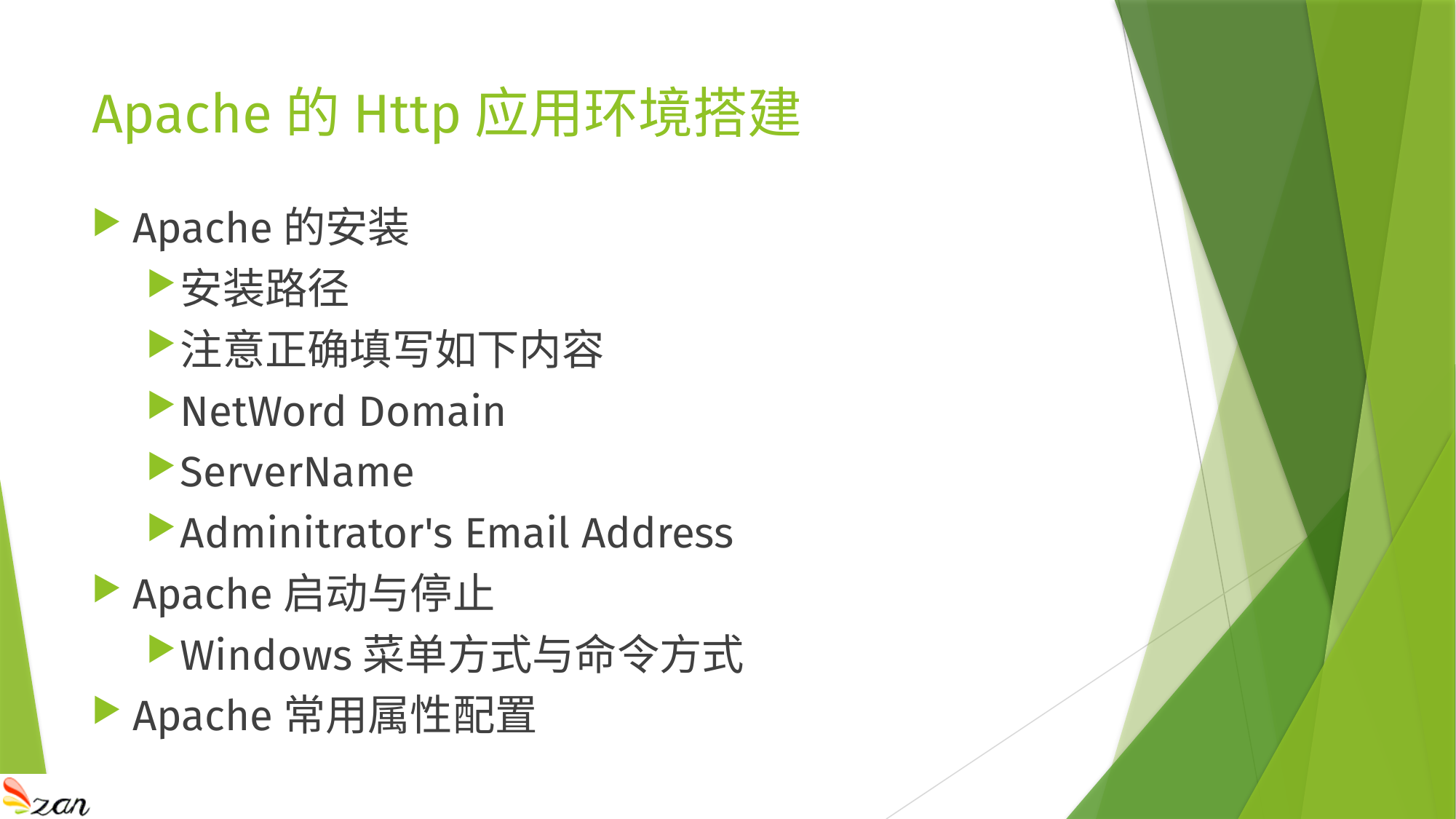

# Apache的Http应用环境搭建
Apache的安装
安装路径
注意正确填写如下内容
NetWord Domain
ServerName
Adminitrator's Email Address
Apache启动与停止
Windows菜单方式与命令方式
Apache常用属性配置